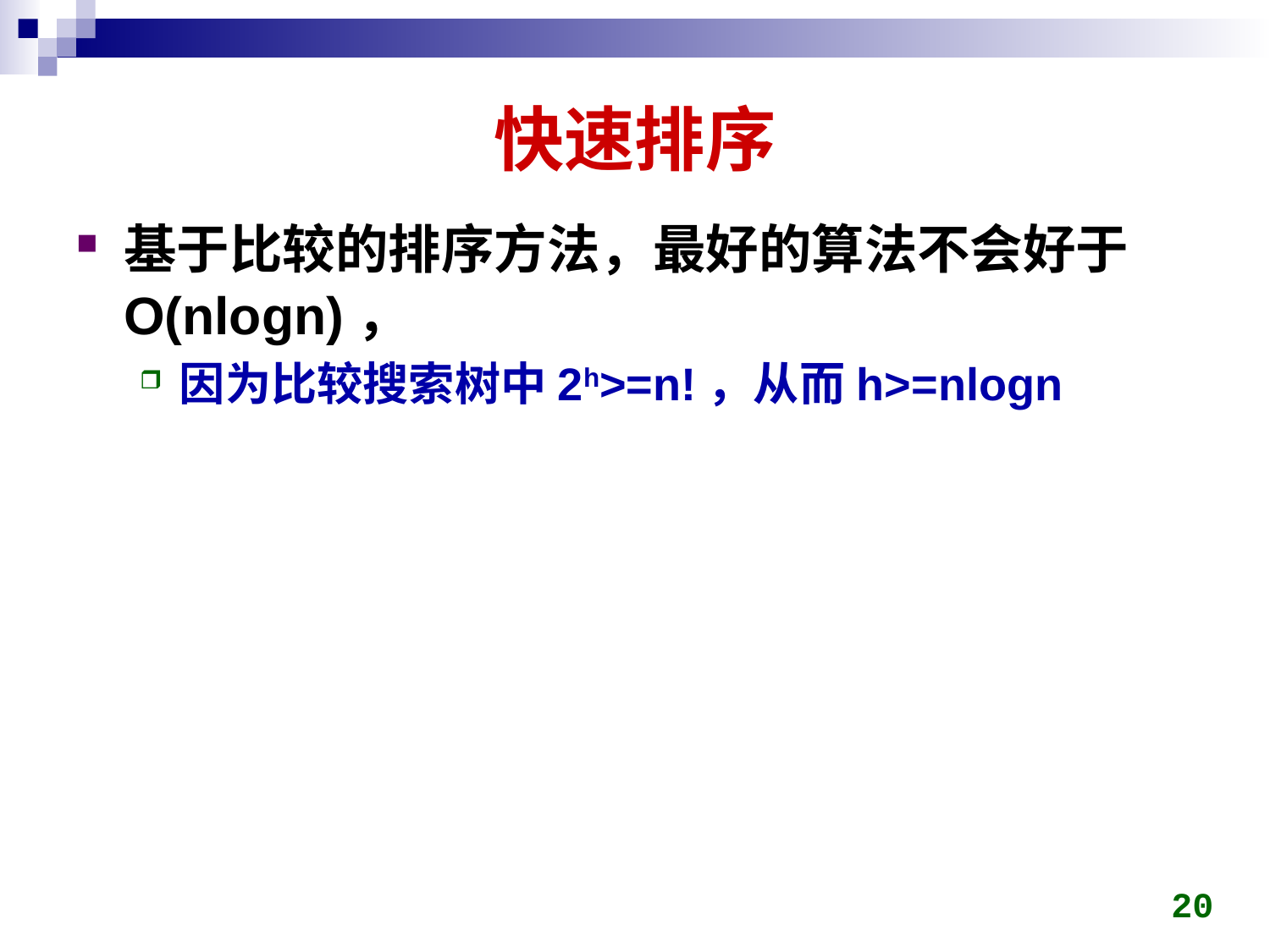

# 快速排序
基于比较的排序方法，最好的算法不会好于O(nlogn)，
因为比较搜索树中2h>=n!，从而h>=nlogn

20